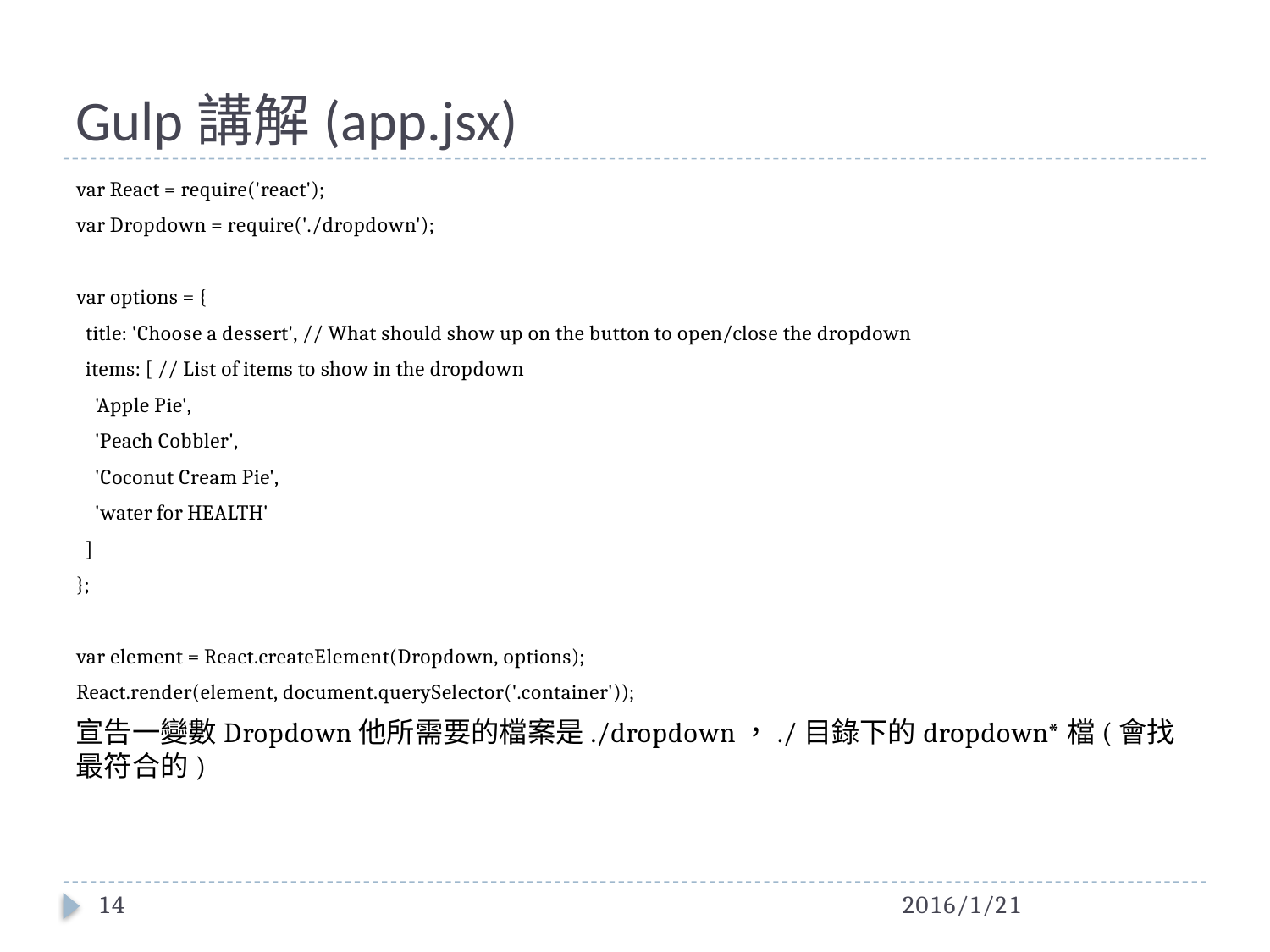

# Gulp講解(app.jsx)
var React = require('react');
var Dropdown = require('./dropdown');

var options = {
  title: 'Choose a dessert', // What should show up on the button to open/close the dropdown
  items: [ // List of items to show in the dropdown
    'Apple Pie',
    'Peach Cobbler',
    'Coconut Cream Pie',
    'water for HEALTH'
  ]
};

var element = React.createElement(Dropdown, options);
React.render(element, document.querySelector('.container'));
宣告一變數Dropdown他所需要的檔案是./dropdown，./目錄下的dropdown*檔(會找最符合的)

14
2016/1/21